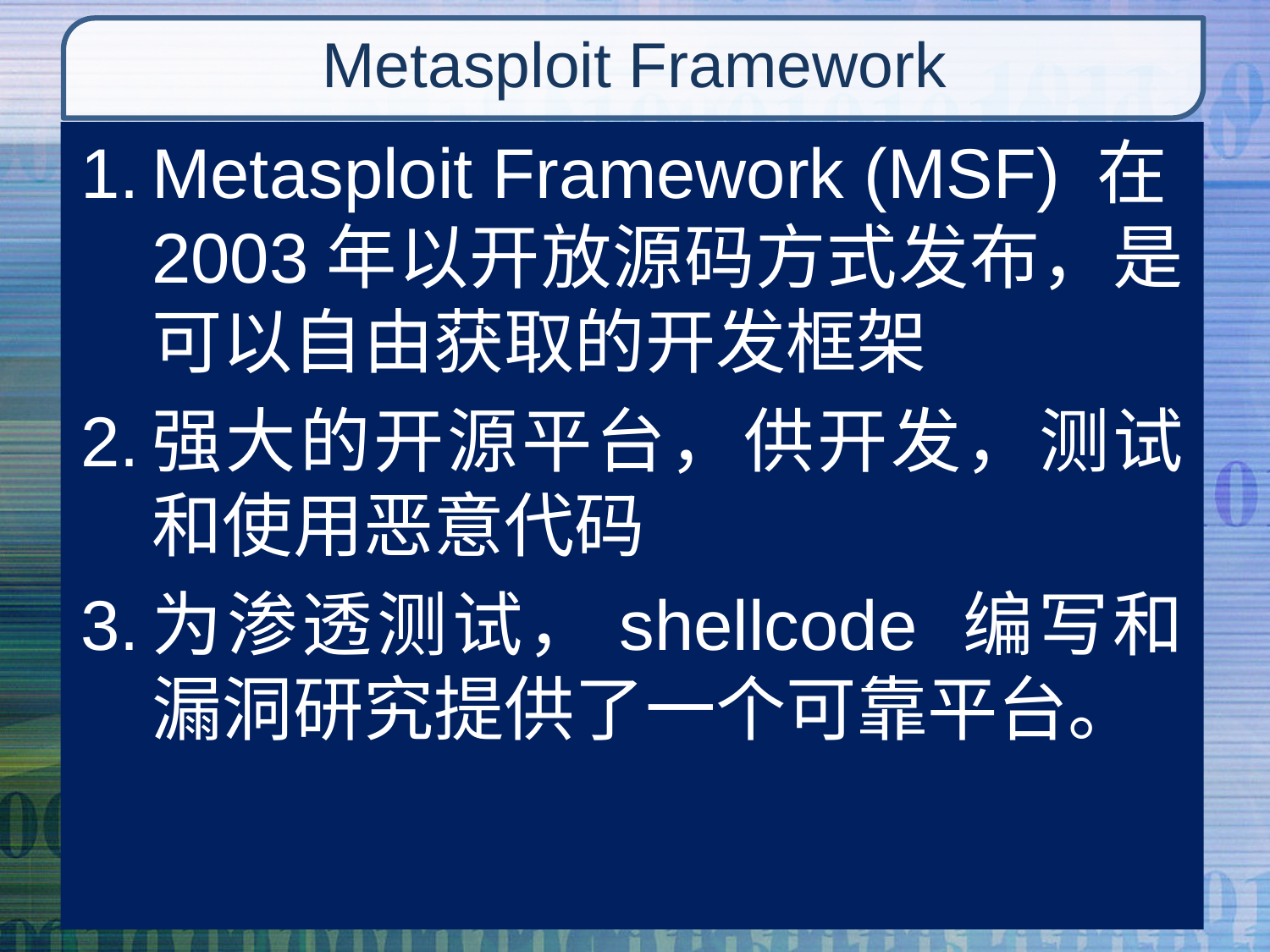

# Metasploit Framework
Metasploit Framework (MSF) 在2003年以开放源码方式发布，是可以自由获取的开发框架
强大的开源平台，供开发，测试和使用恶意代码
为渗透测试，shellcode 编写和漏洞研究提供了一个可靠平台。